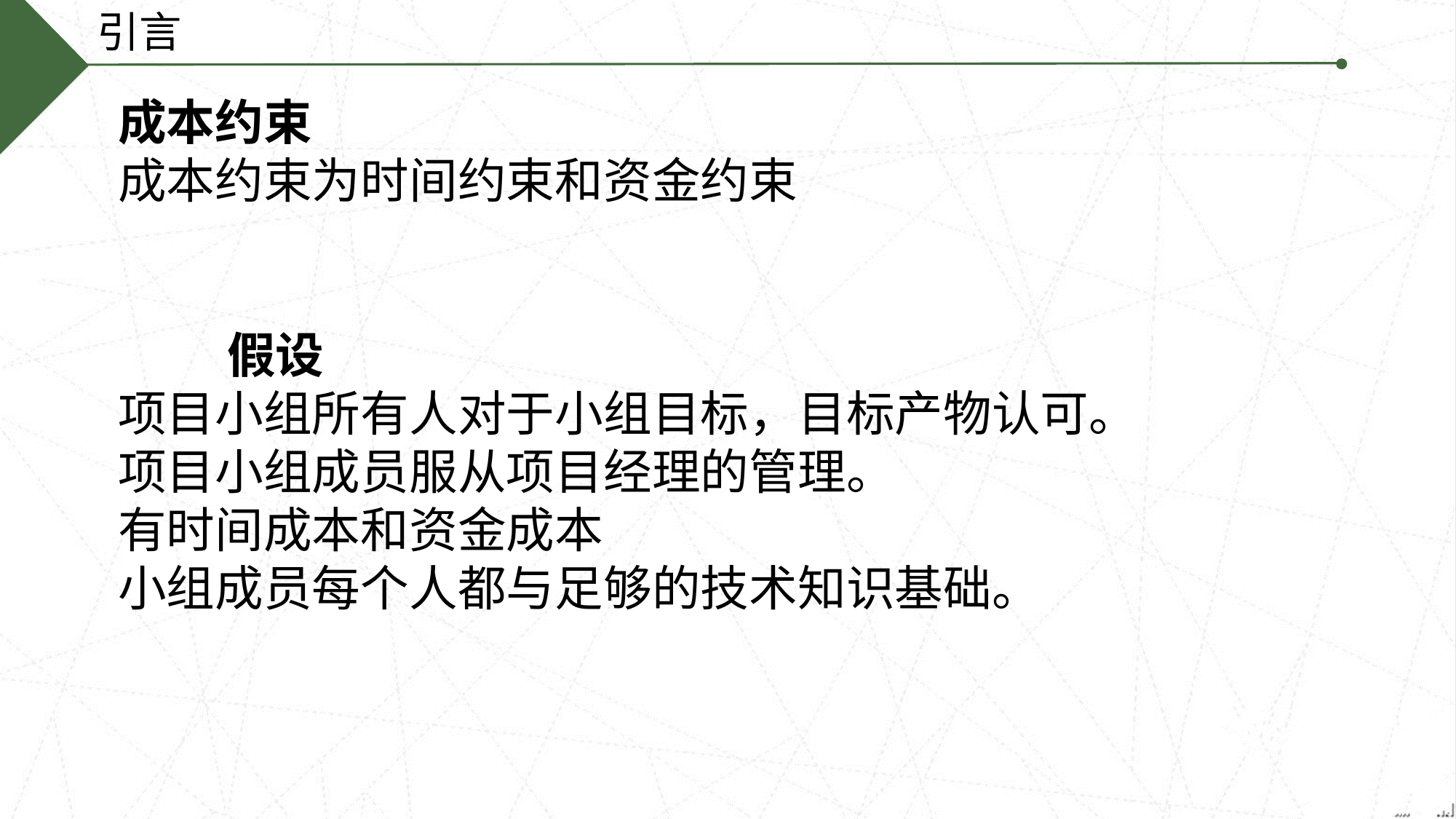

引言

成本约束
成本约束为时间约束和资金约束

假设
项目小组所有人对于小组目标，目标产物认可。
项目小组成员服从项目经理的管理。
有时间成本和资金成本
小组成员每个人都与足够的技术知识基础。